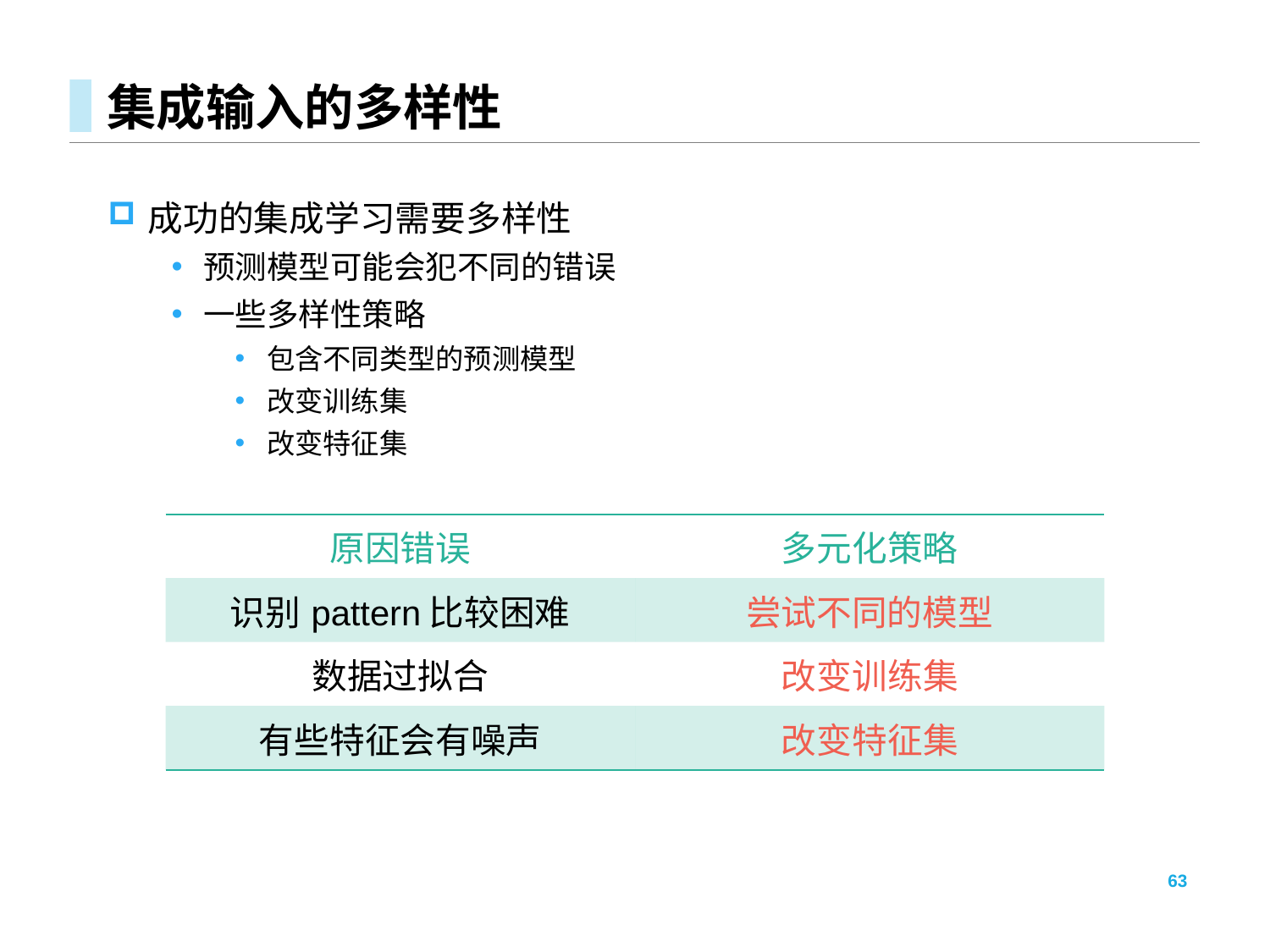

# 集成输入的多样性
成功的集成学习需要多样性
预测模型可能会犯不同的错误
一些多样性策略
包含不同类型的预测模型
改变训练集
改变特征集
| 原因错误 | 多元化策略 |
| --- | --- |
| 识别pattern比较困难 | 尝试不同的模型 |
| 数据过拟合 | 改变训练集 |
| 有些特征会有噪声 | 改变特征集 |
63